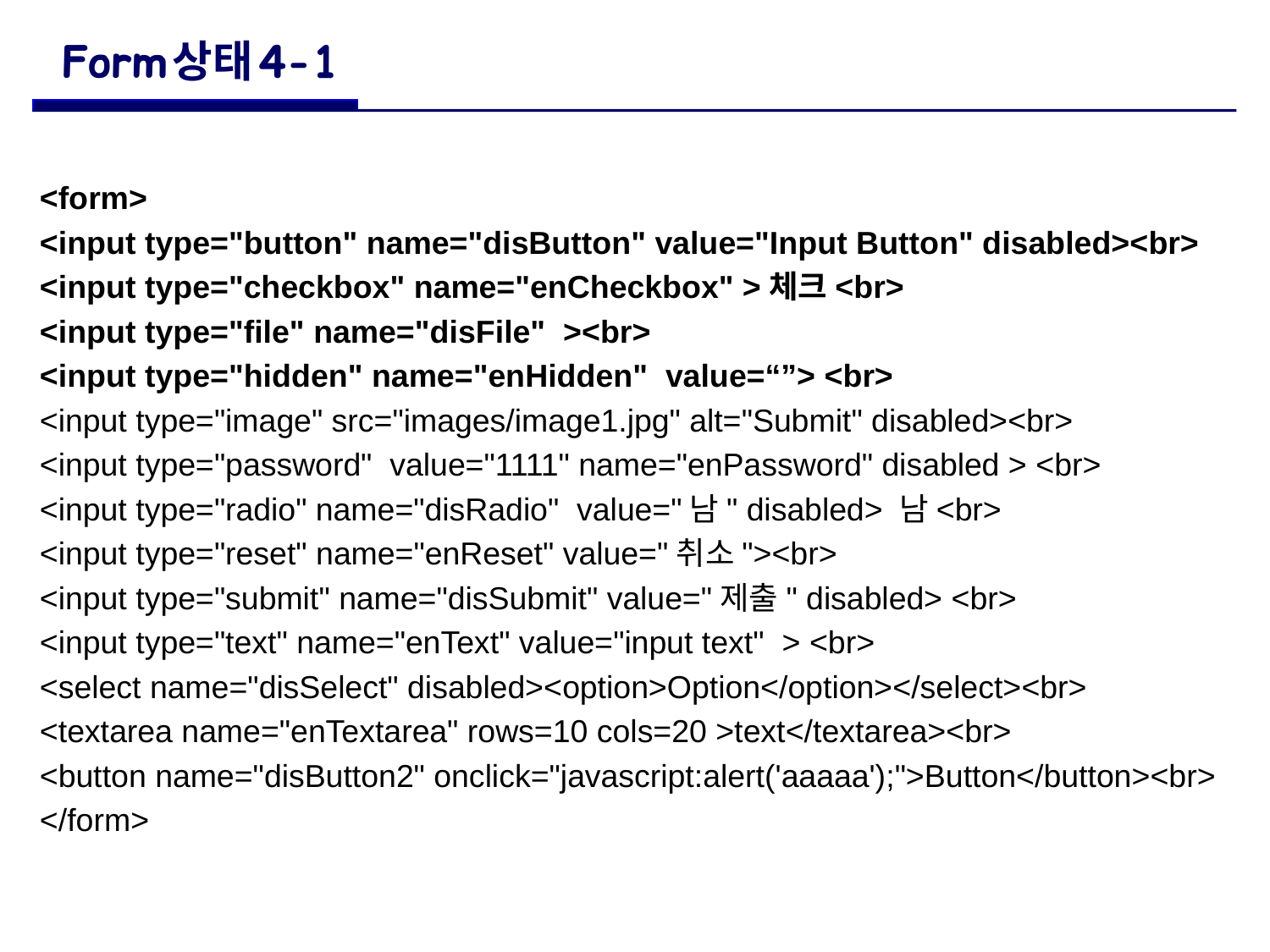

# Form상태4-1
<form>
<input type="button" name="disButton" value="Input Button" disabled><br>
<input type="checkbox" name="enCheckbox" >체크<br>
<input type="file" name="disFile"  ><br>
<input type="hidden" name="enHidden"  value=“”> <br>
<input type="image" src="images/image1.jpg" alt="Submit" disabled><br>
<input type="password"  value="1111" name="enPassword" disabled > <br>
<input type="radio" name="disRadio"  value="남" disabled> 남<br>
<input type="reset" name="enReset" value="취소"><br>
<input type="submit" name="disSubmit" value="제출" disabled> <br>
<input type="text" name="enText" value="input text"  > <br>
<select name="disSelect" disabled><option>Option</option></select><br>
<textarea name="enTextarea" rows=10 cols=20 >text</textarea><br>
<button name="disButton2" onclick="javascript:alert('aaaaa');">Button</button><br>
</form>